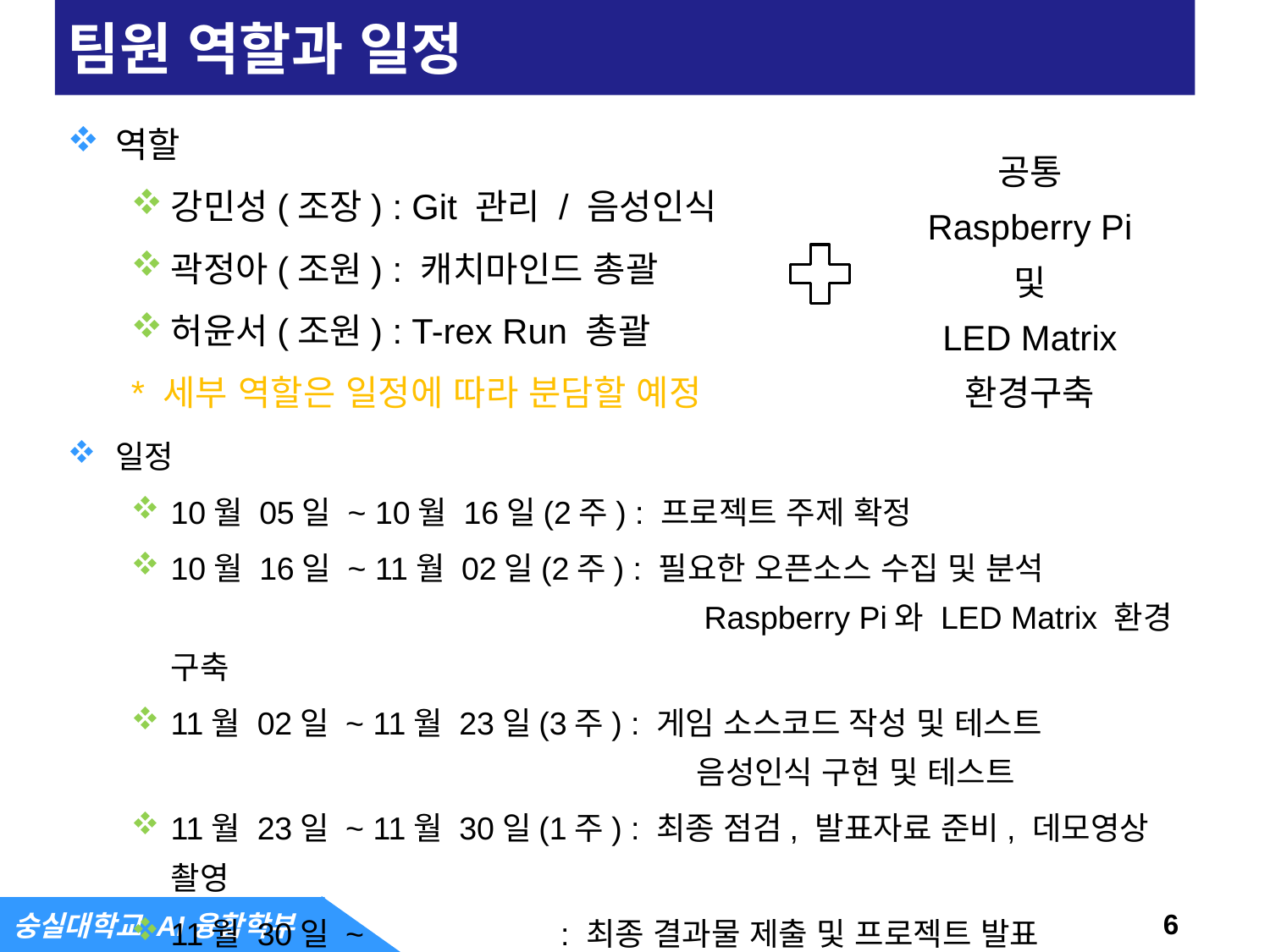

# 팀원 역할과 일정
역할
강민성(조장) : Git 관리 / 음성인식
곽정아(조원) : 캐치마인드 총괄
허윤서(조원) : T-rex Run 총괄
* 세부 역할은 일정에 따라 분담할 예정
공통
Raspberry Pi
및
LED Matrix
환경구축

일정
10월 05일 ~ 10월 16일(2주) : 프로젝트 주제 확정
10월 16일 ~ 11월 02일(2주) : 필요한 오픈소스 수집 및 분석
				  Raspberry Pi와 LED Matrix 환경 구축
11월 02일 ~ 11월 23일(3주) : 게임 소스코드 작성 및 테스트
				  음성인식 구현 및 테스트
11월 23일 ~ 11월 30일(1주) : 최종 점검, 발표자료 준비, 데모영상 촬영
11월 30일 ~ 		 : 최종 결과물 제출 및 프로젝트 발표